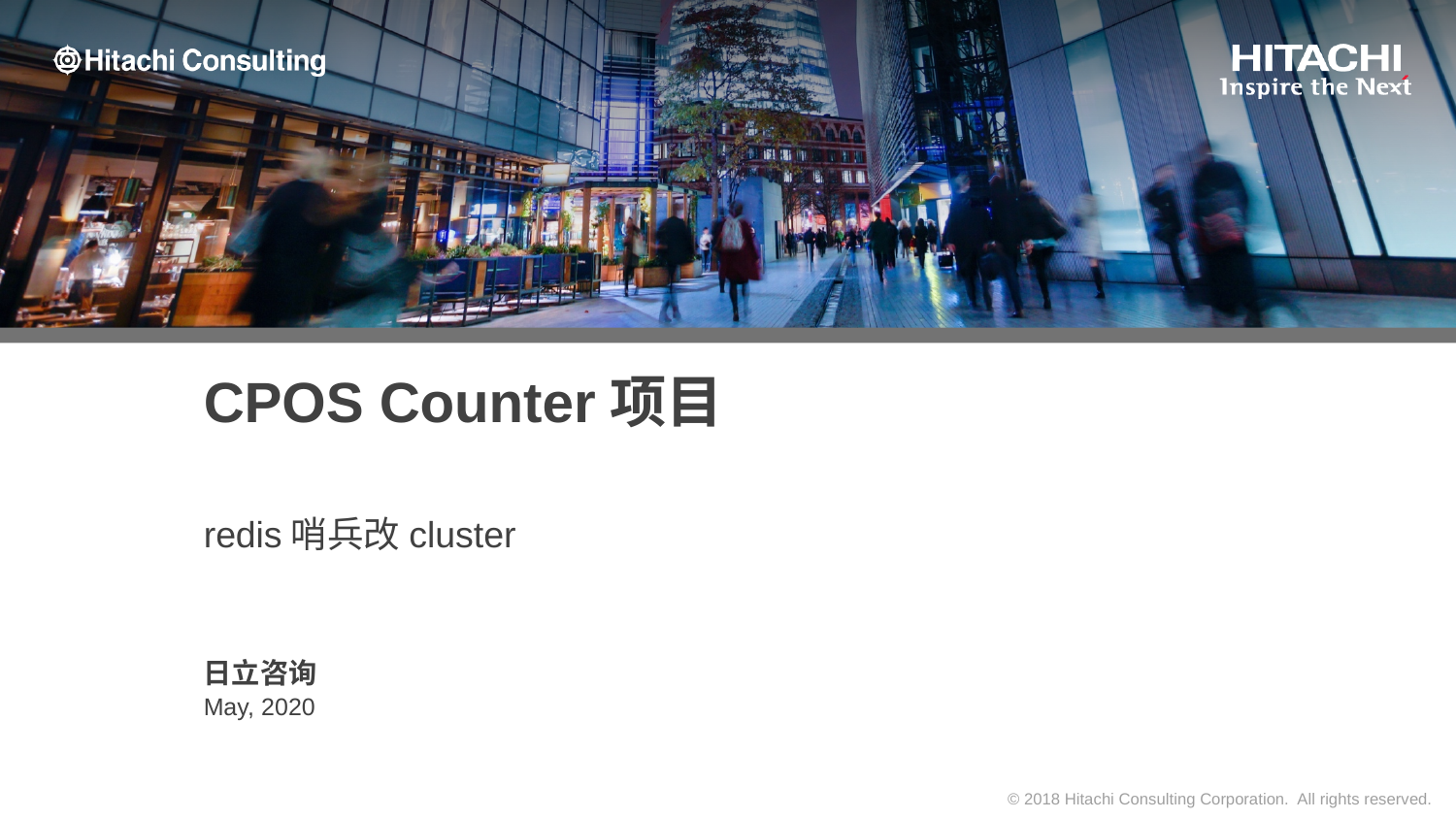

# CPOS Counter项目
redis哨兵改cluster
日立咨询
May, 2020